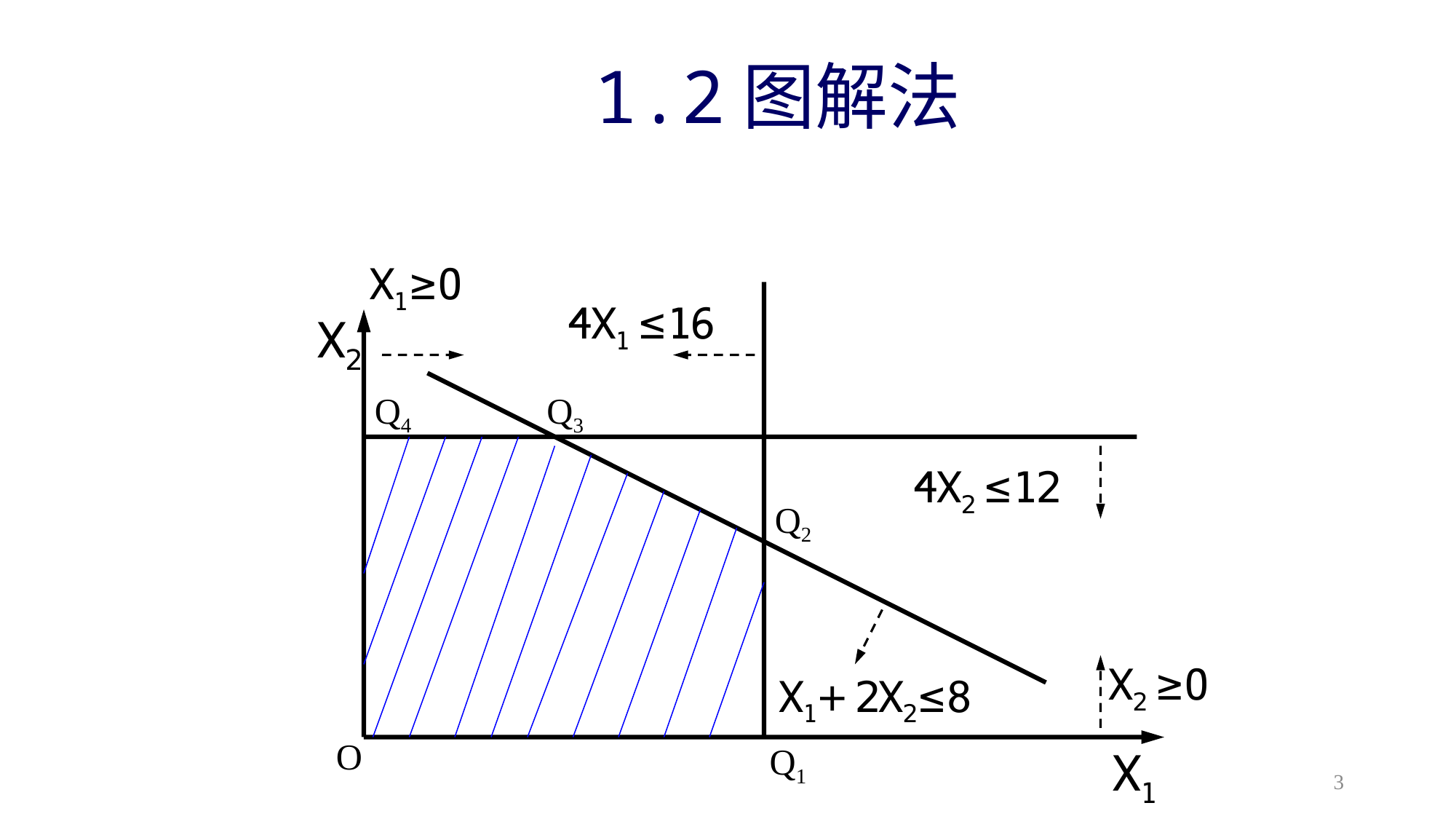

1.2图解法
   X1≥0

4X1 ≤16
X2

Q4
Q3
Q2
Q1

4X2 ≤12

X2 ≥0
X1+ 2X2≤8
O

X1
3